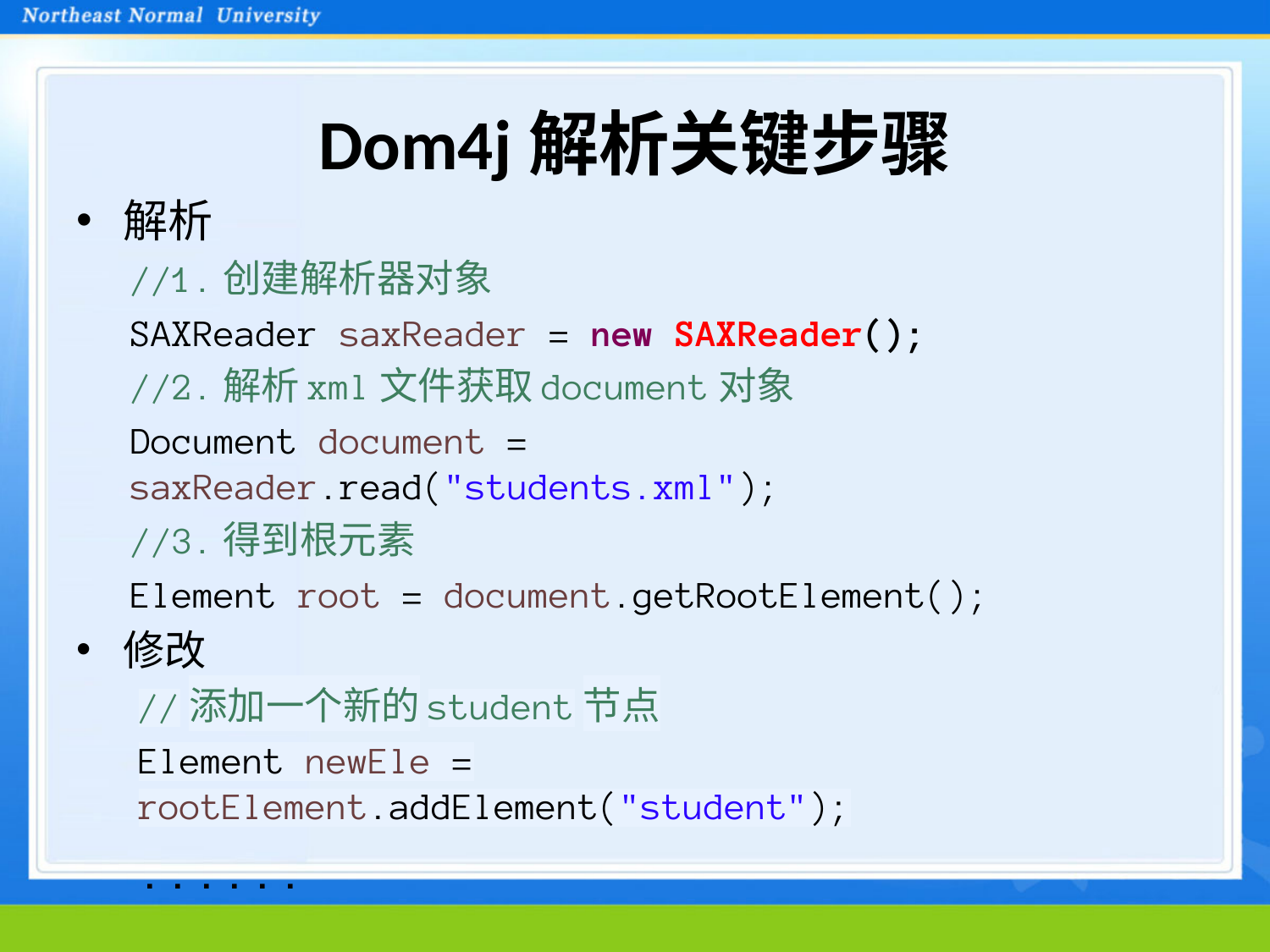

# Dom4j解析关键步骤
解析
//1.创建解析器对象
SAXReader saxReader = new SAXReader();
//2.解析xml文件获取document对象
Document document = saxReader.read("students.xml");
//3.得到根元素
Element root = document.getRootElement();
修改
//添加一个新的student节点
Element newEle = rootElement.addElement("student");
......